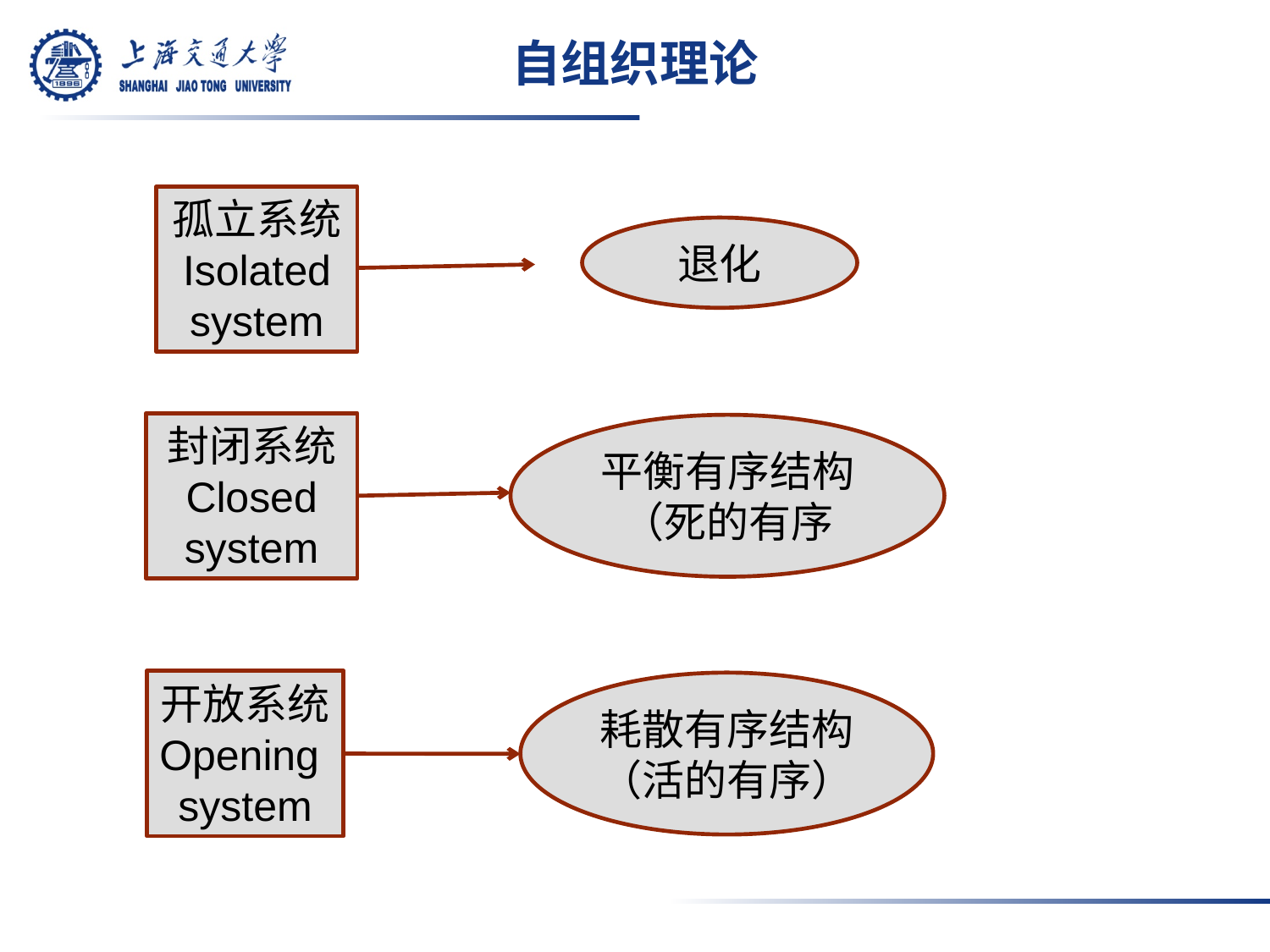

# 自组织理论

孤立系统
Isolated system
退化
封闭系统
Closed system
平衡有序结构
（死的有序
开放系统
Opening
system
耗散有序结构
（活的有序）